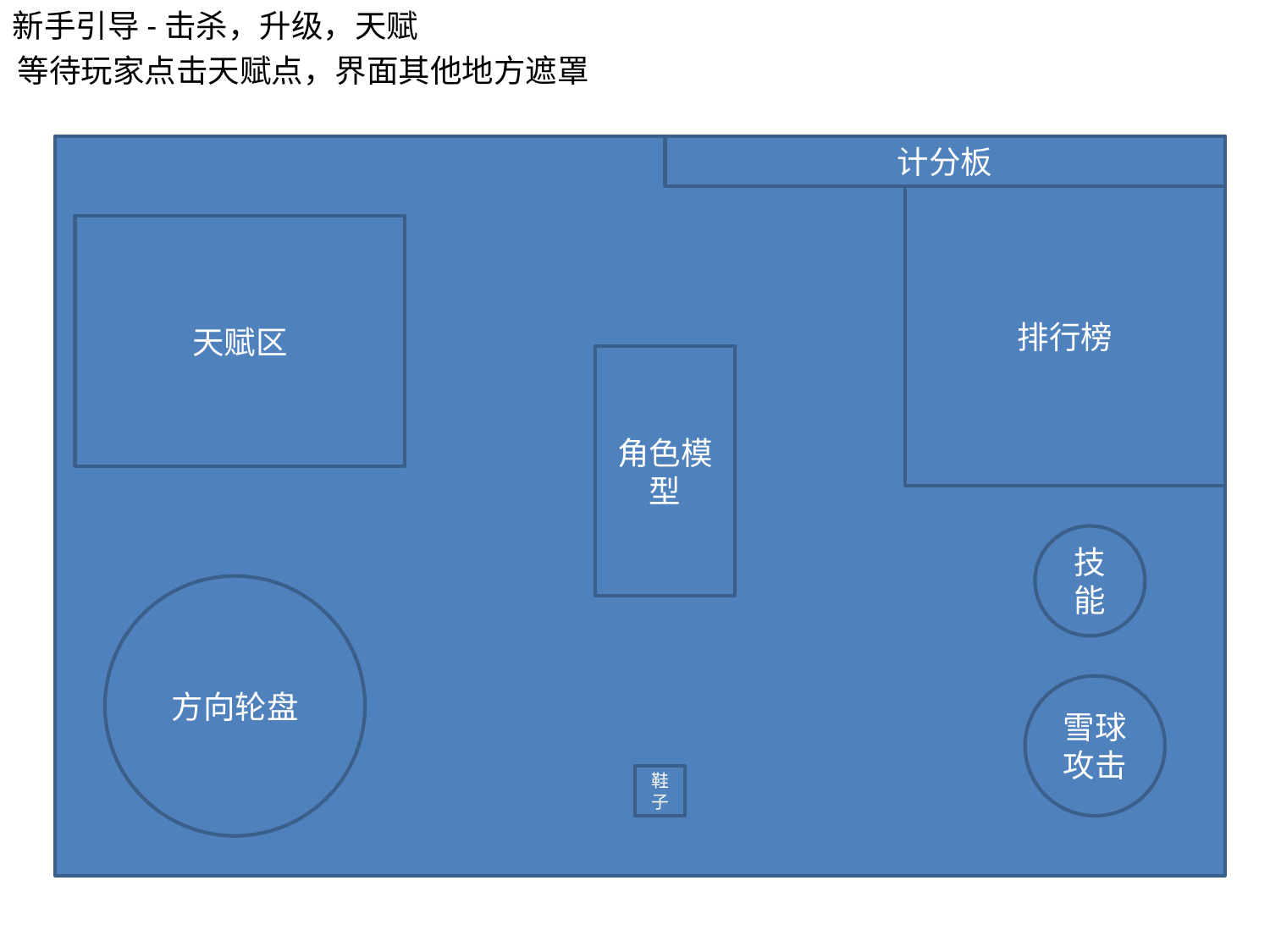

新手引导-击杀，升级，天赋
等待玩家点击天赋点，界面其他地方遮罩

计分板
排行榜
天赋区
角色模型
技能
方向轮盘
雪球攻击
鞋子